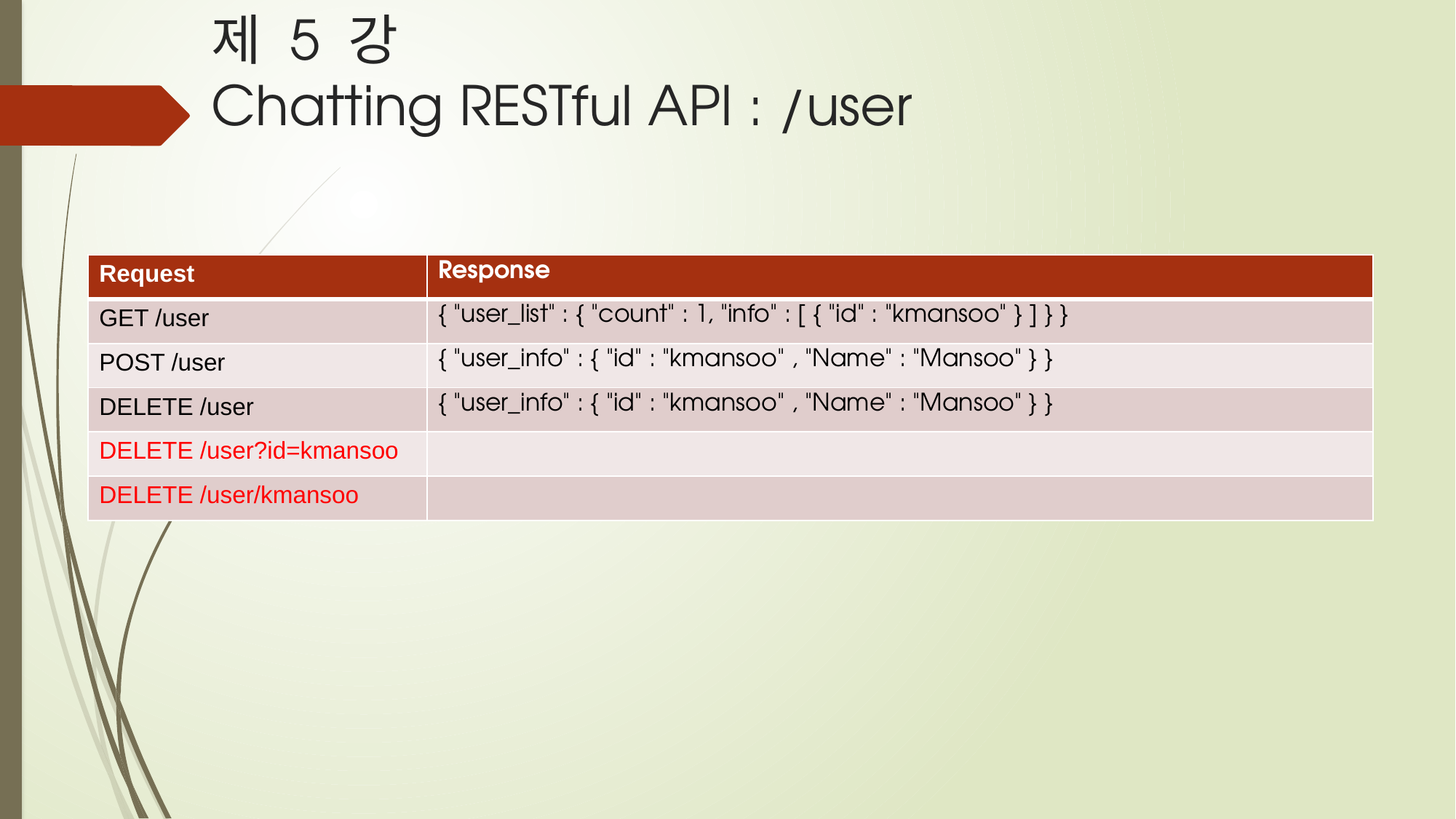

# 제 5 강 Chatting RESTful API : /user
| Request | Response |
| --- | --- |
| GET /user | { "user\_list" : { "count" : 1, "info" : [ { "id" : "kmansoo" } ] } } |
| POST /user | { "user\_info" : { "id" : "kmansoo" , "Name" : "Mansoo" } } |
| DELETE /user | { "user\_info" : { "id" : "kmansoo" , "Name" : "Mansoo" } } |
| DELETE /user?id=kmansoo |  |
| DELETE /user/kmansoo |  |